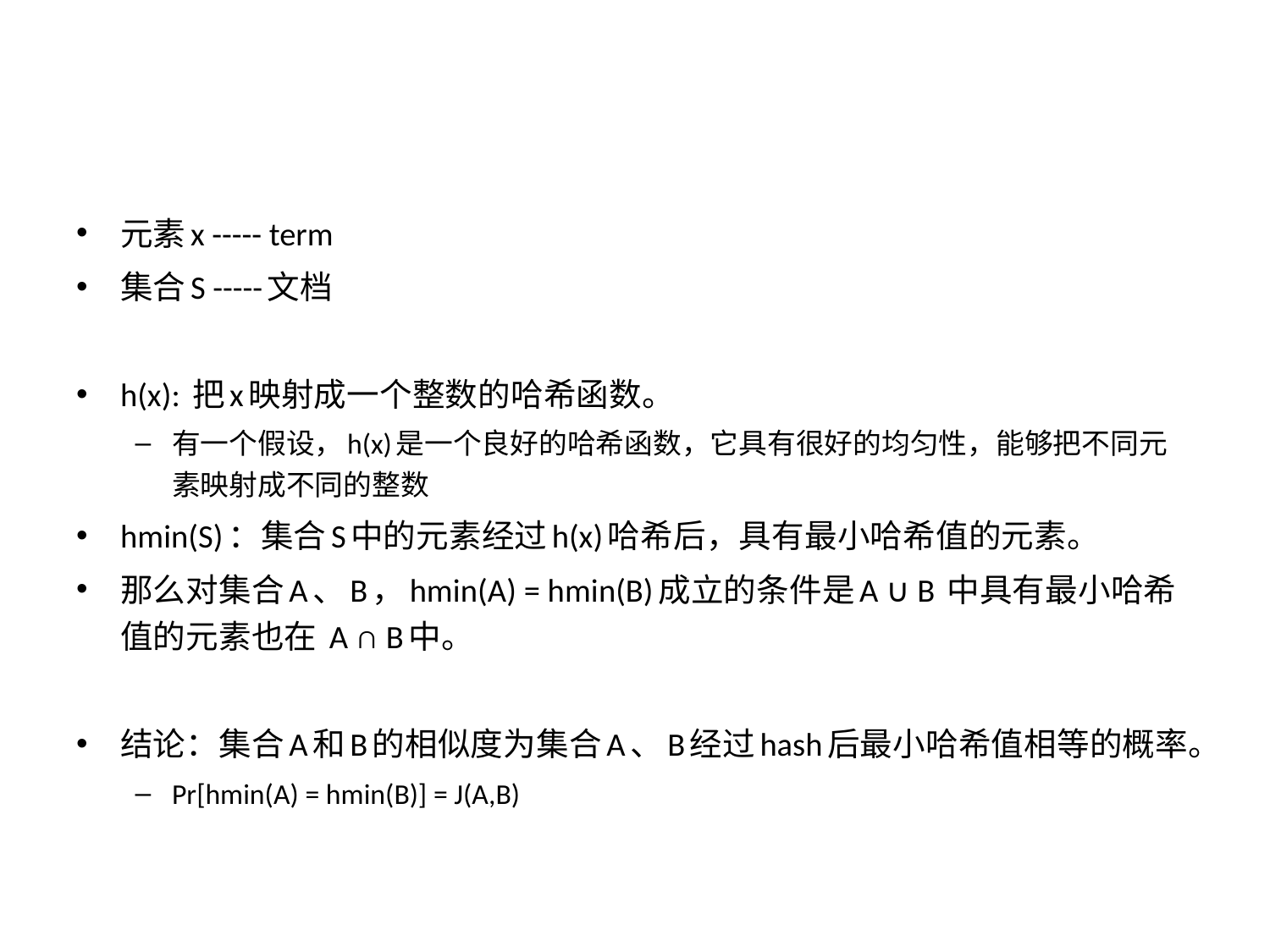

#
元素x ----- term
集合S -----文档

h(x): 把x映射成一个整数的哈希函数。
有一个假设，h(x)是一个良好的哈希函数，它具有很好的均匀性，能够把不同元素映射成不同的整数
hmin(S)：集合S中的元素经过h(x)哈希后，具有最小哈希值的元素。
那么对集合A、B，hmin(A) = hmin(B)成立的条件是A ∪ B 中具有最小哈希值的元素也在 A ∩ B中。

结论：集合A和B的相似度为集合A、B经过hash后最小哈希值相等的概率。
Pr[hmin(A) = hmin(B)] = J(A,B)